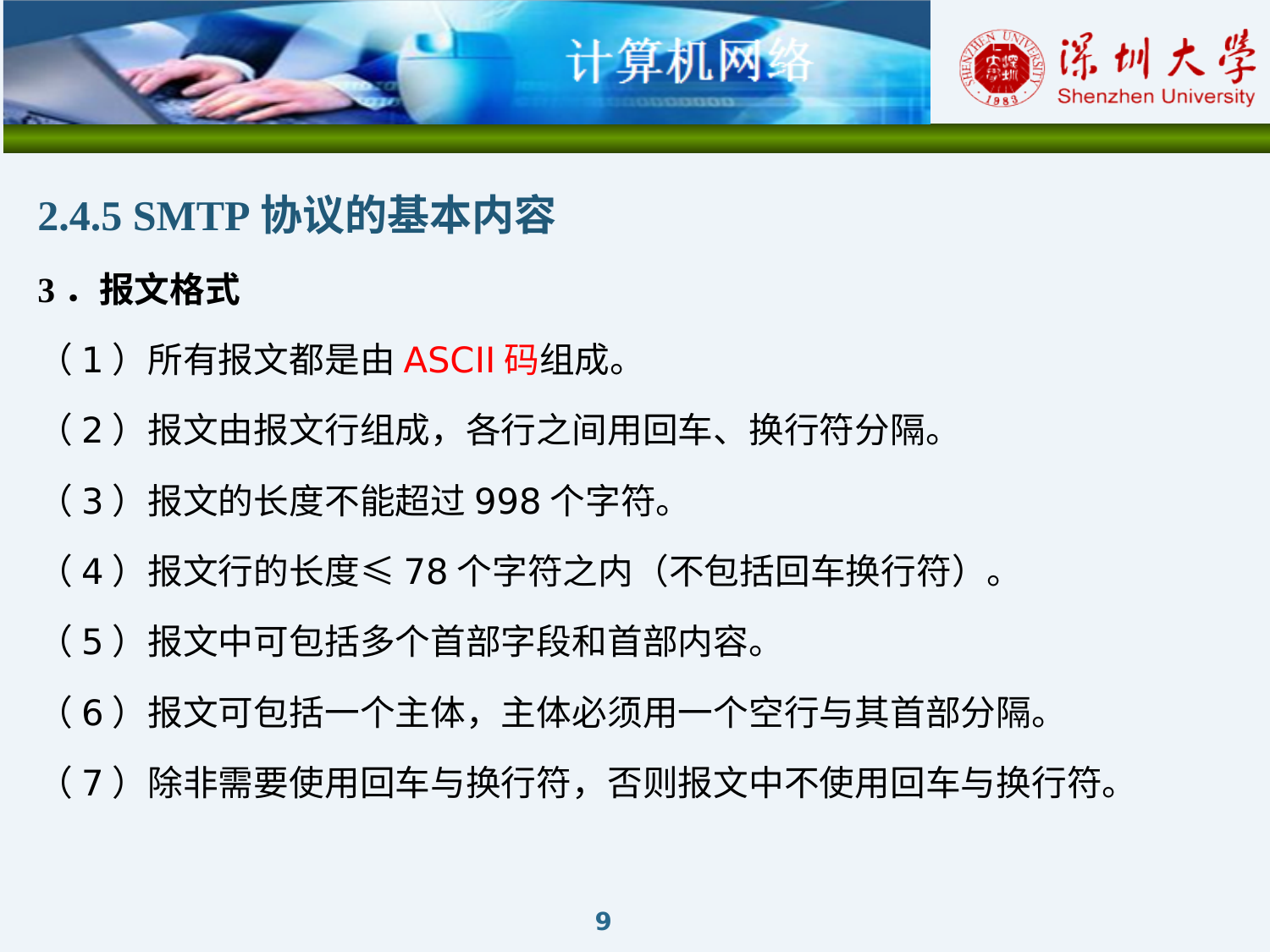

2.4.5 SMTP协议的基本内容
3．报文格式
（1）所有报文都是由ASCII码组成。
（2）报文由报文行组成，各行之间用回车、换行符分隔。
（3）报文的长度不能超过998个字符。
（4）报文行的长度≤78个字符之内（不包括回车换行符）。
（5）报文中可包括多个首部字段和首部内容。
（6）报文可包括一个主体，主体必须用一个空行与其首部分隔。
（7）除非需要使用回车与换行符，否则报文中不使用回车与换行符。
9